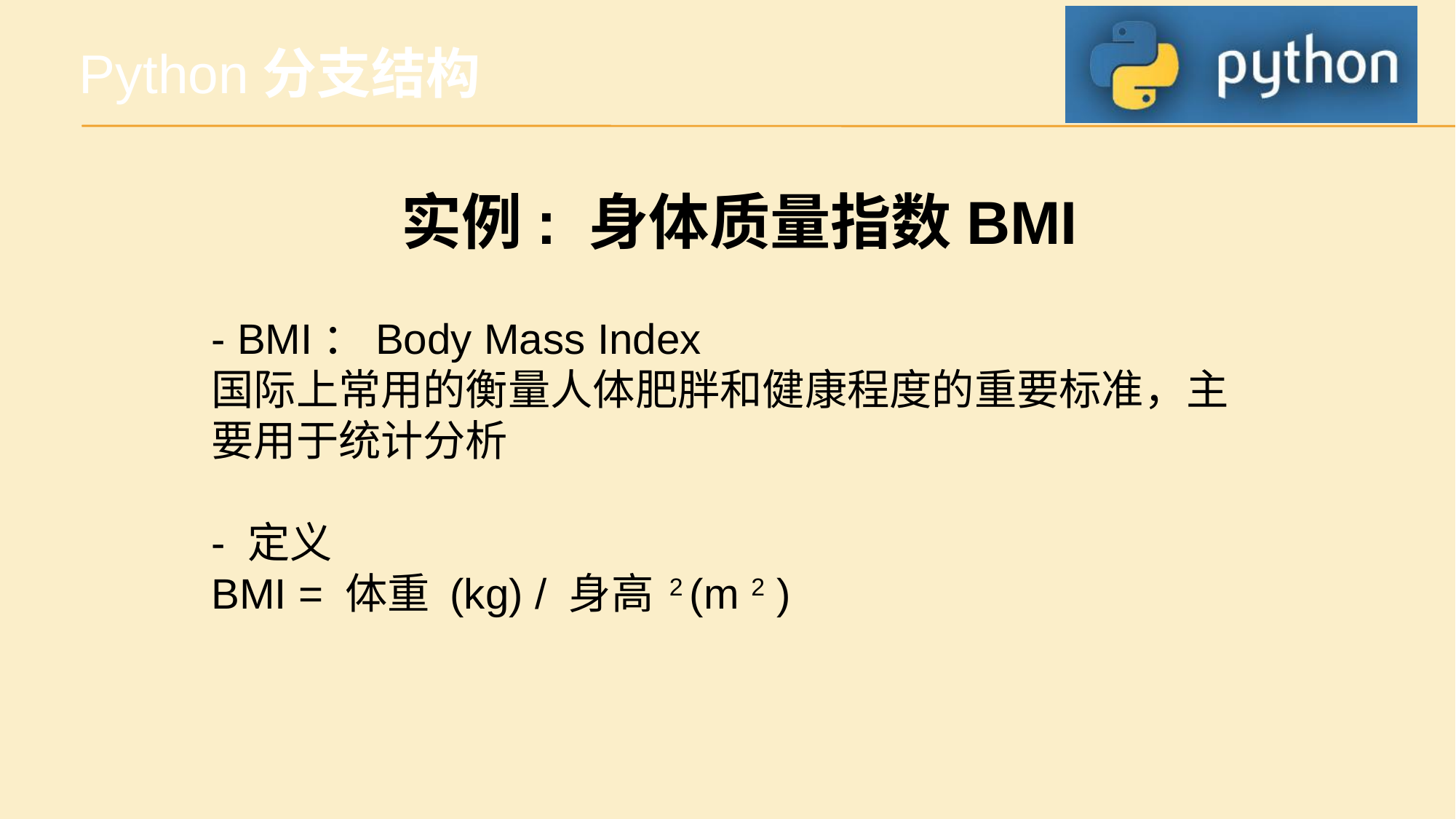

Python分支结构
实例: 身体质量指数BMI
- BMI：Body Mass Index
国际上常用的衡量人体肥胖和健康程度的重要标准，主要用于统计分析

- 定义
BMI = 体重 (kg) / 身高 2 (m 2 )